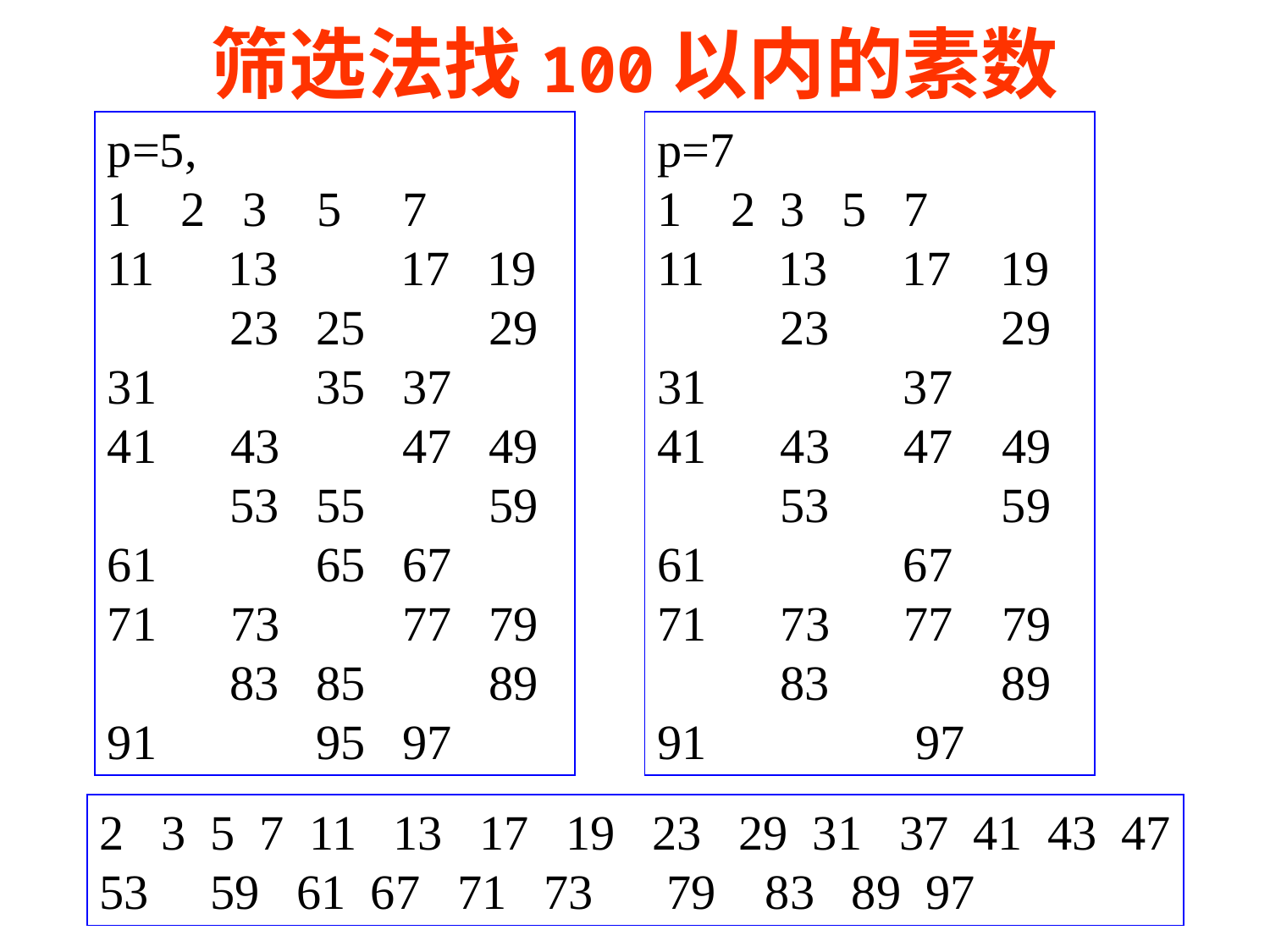

筛选法找100以内的素数
p=5,
1    2   3    5     7
11      13          17   19
          23   25          29
31             35   37
41      43          47   49
          53   55          59
61             65   67
71      73          77   79
          83   85          89
91             95   97
p=7
1    2  3   5   7
11      13      17    19
          23              29
31                37
41      43      47    49
          53              59
61                67
71      73      77    79
          83              89
91                 97
2   3  5  7  11   13   17   19   23   29  31   37  41  43  47
53     59   61  67   71   73      79    83   89  97